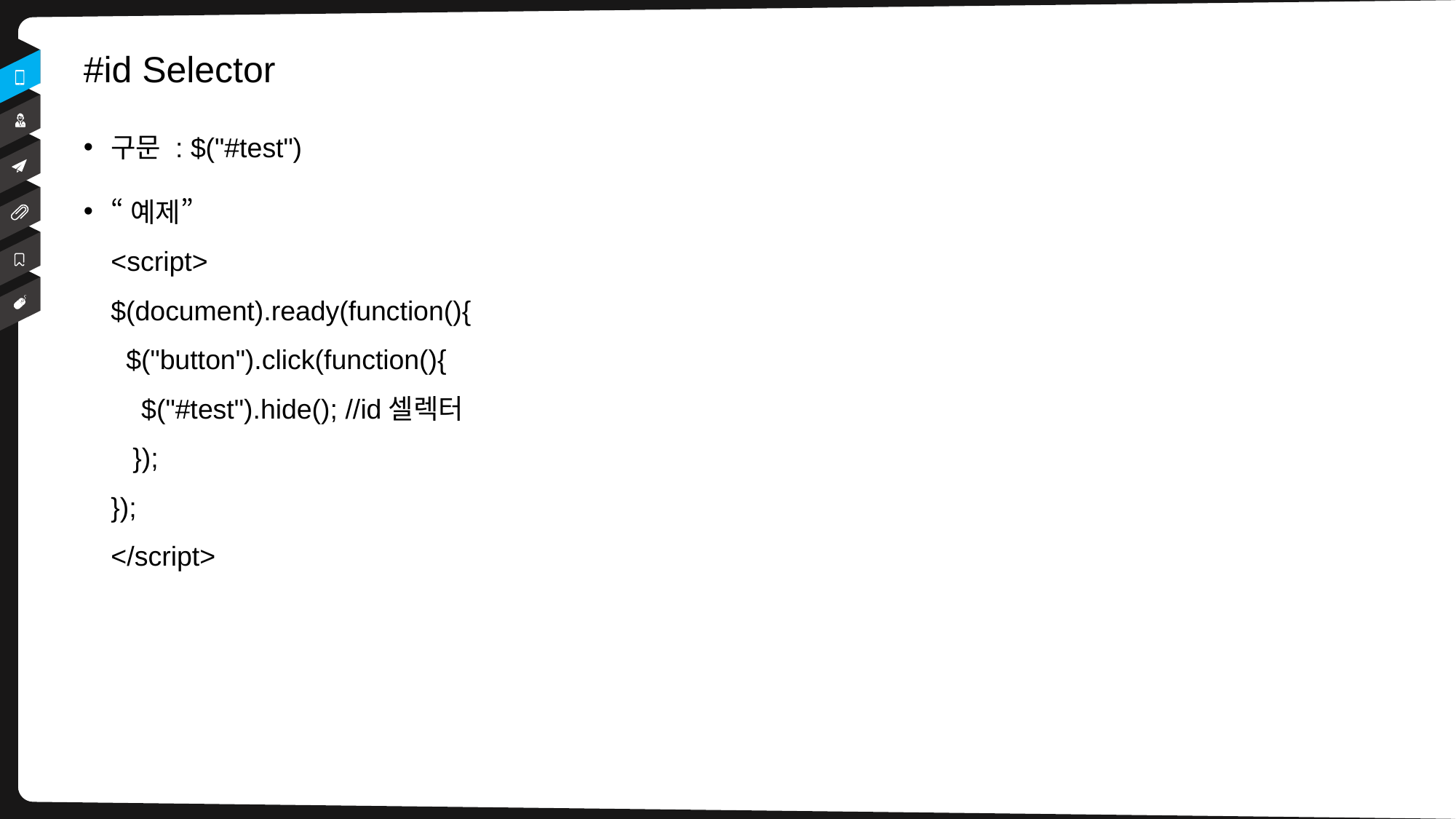

# #id Selector
구문 : $("#test")
“예제”
<script>
$(document).ready(function(){
  $("button").click(function(){
    $("#test").hide(); //id셀렉터
  });
});
</script>